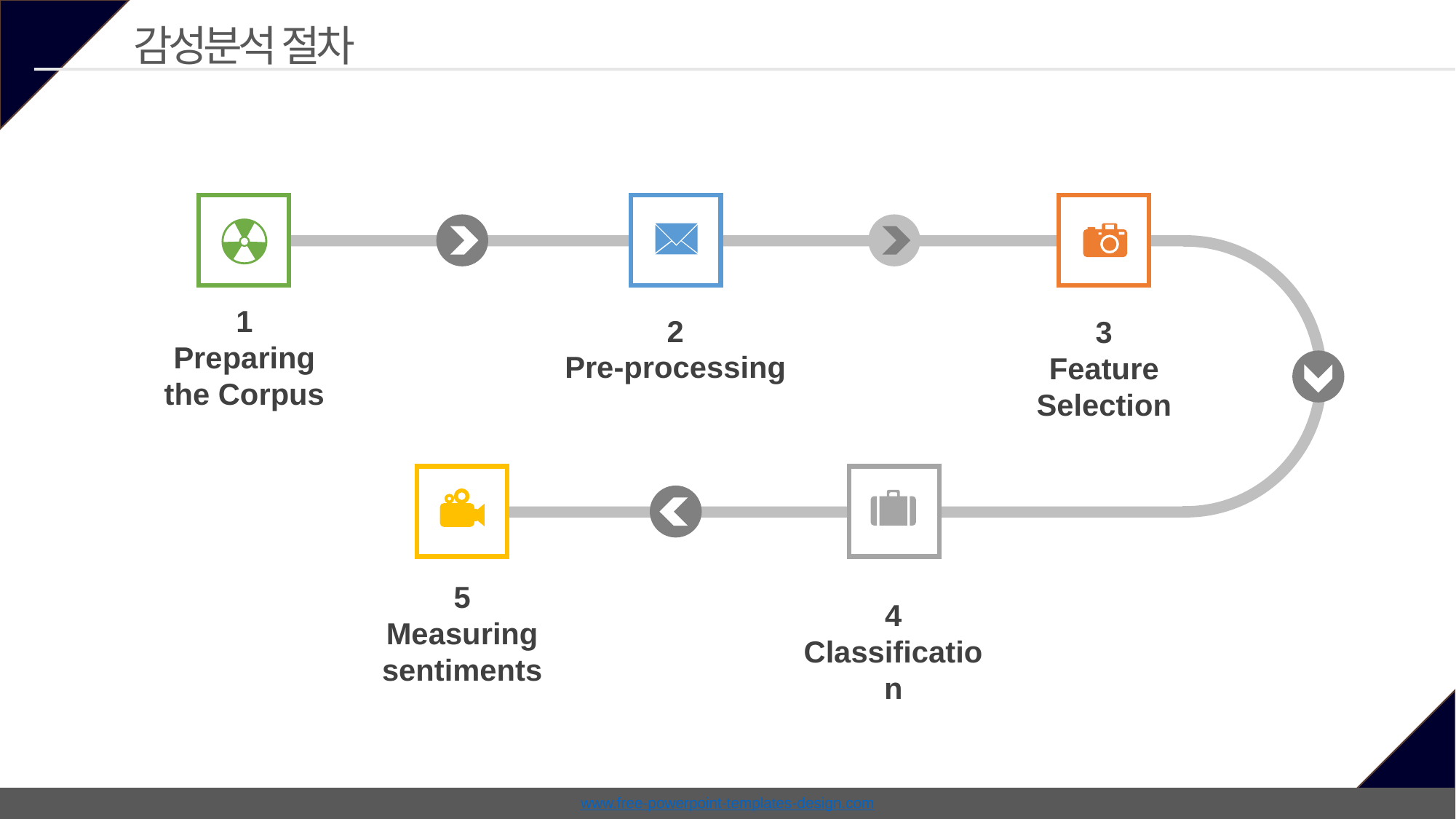

# 감성분석 절차

1
Preparing the Corpus
2
Pre-processing
3
Feature Selection

5
Measuring sentiments
4
Classification
www.free-powerpoint-templates-design.com